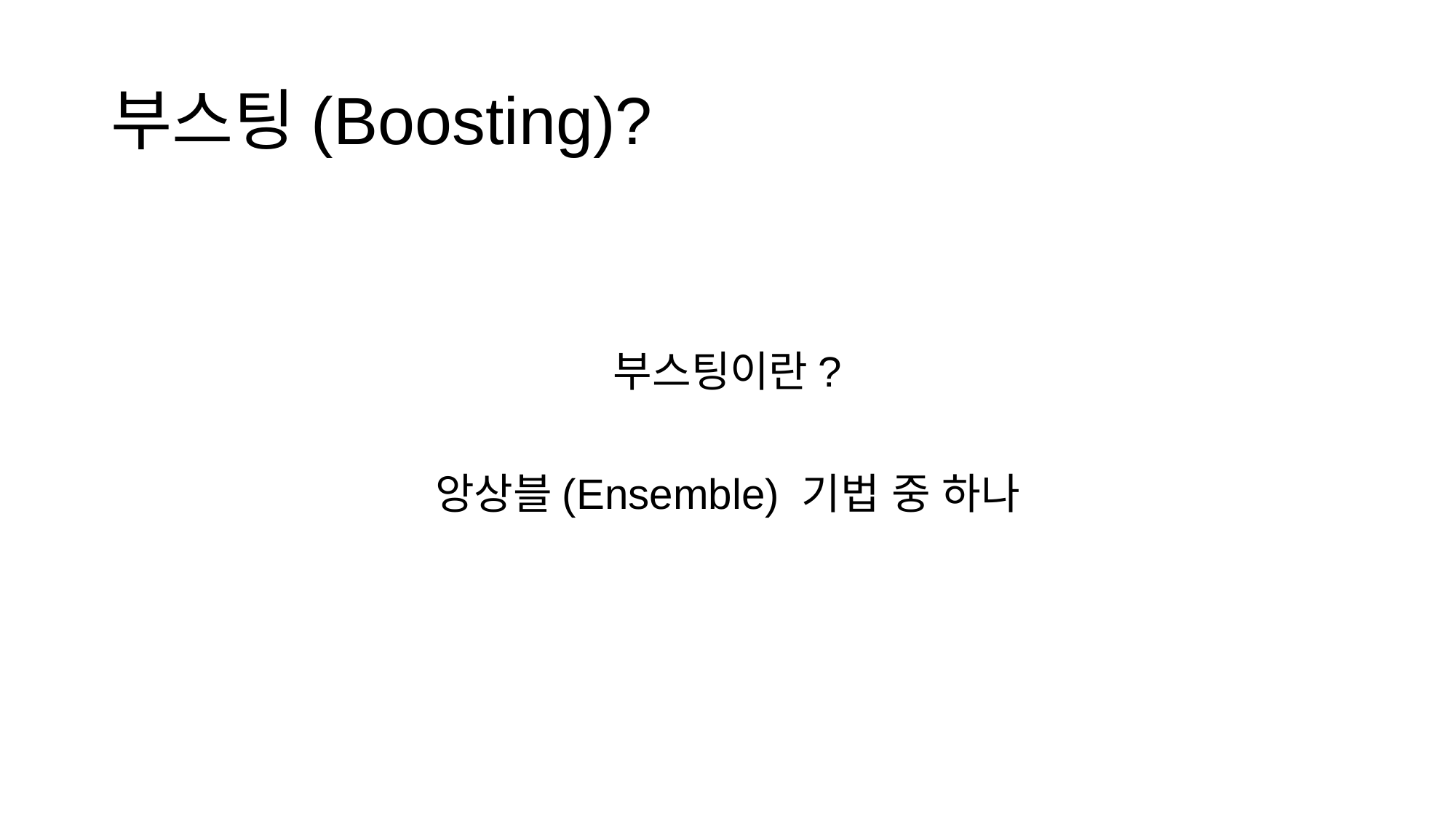

# 부스팅(Boosting)?

부스팅이란?

앙상블(Ensemble) 기법 중 하나